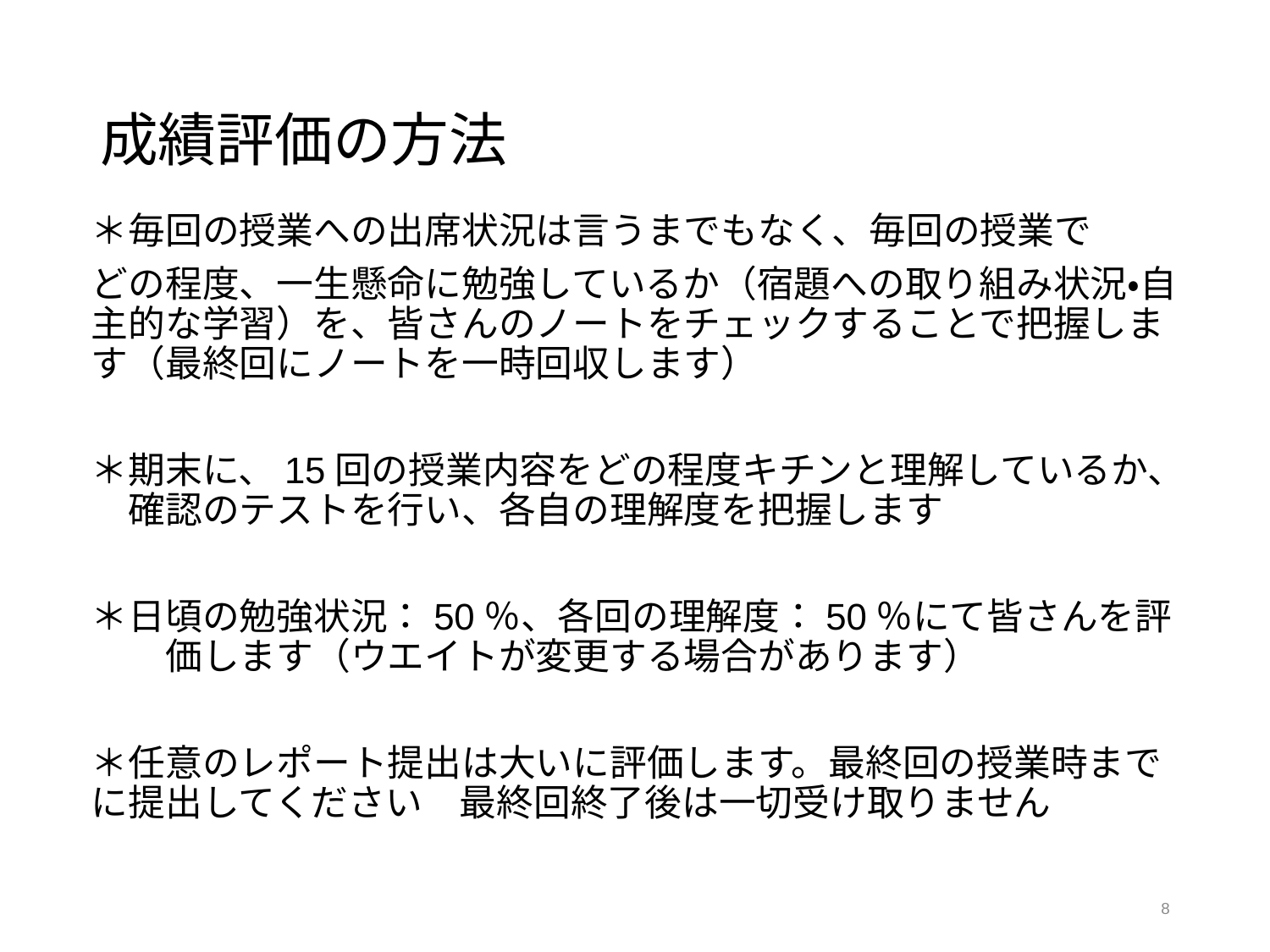

# 成績評価の方法
＊毎回の授業への出席状況は言うまでもなく、毎回の授業で
どの程度、一生懸命に勉強しているか（宿題への取り組み状況・自主的な学習）を、皆さんのノートをチェックすることで把握します（最終回にノートを一時回収します）

＊期末に、15回の授業内容をどの程度キチンと理解しているか、　確認のテストを行い、各自の理解度を把握します

＊日頃の勉強状況：50％、各回の理解度：50％にて皆さんを評　　価します（ウエイトが変更する場合があります）

＊任意のレポート提出は大いに評価します。最終回の授業時までに提出してください　最終回終了後は一切受け取りません

8